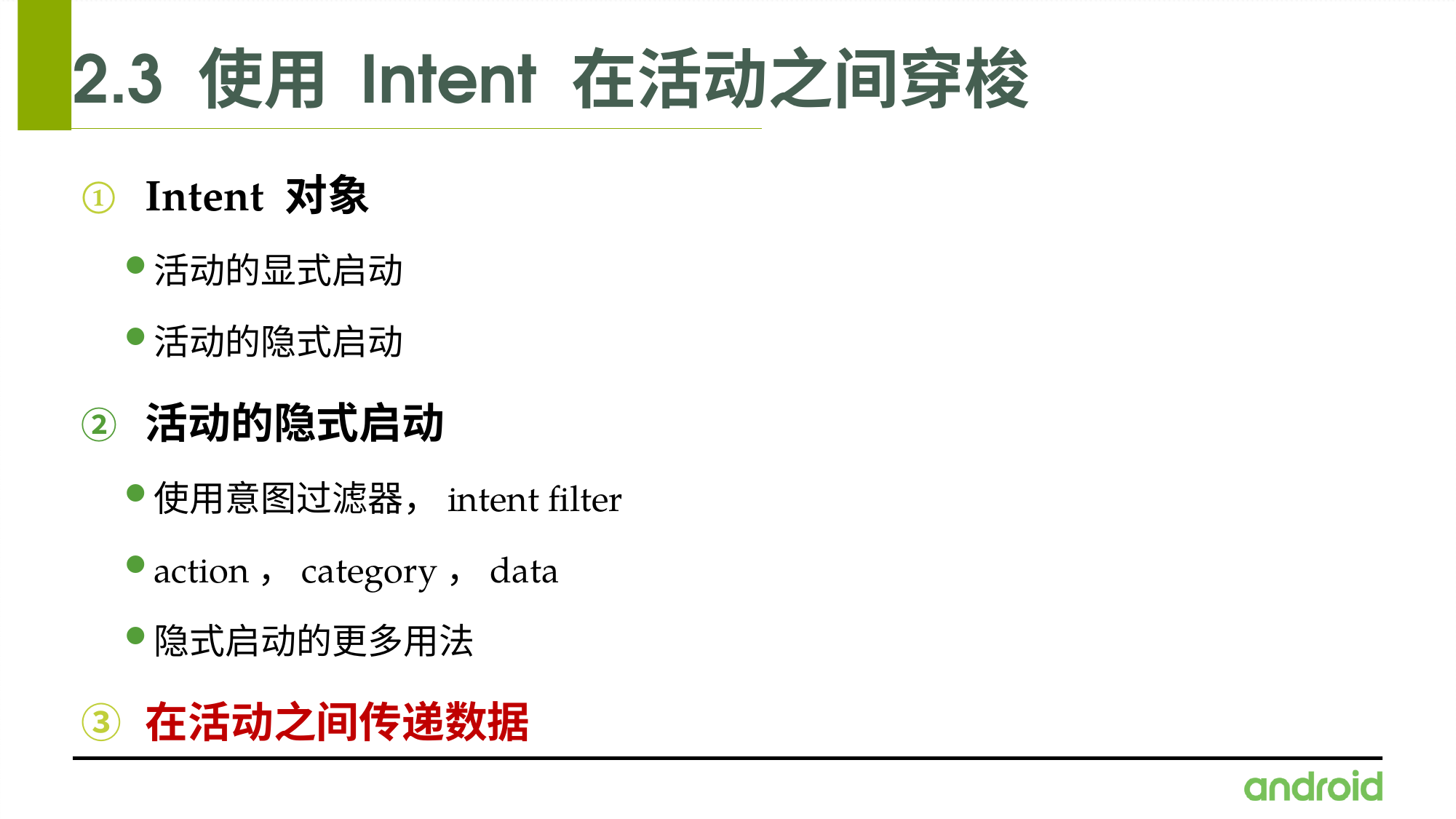

# 2.3 使用 Intent 在活动之间穿梭
Intent 对象
活动的显式启动
活动的隐式启动
活动的隐式启动
使用意图过滤器，intent filter
action，category，data
隐式启动的更多用法
在活动之间传递数据